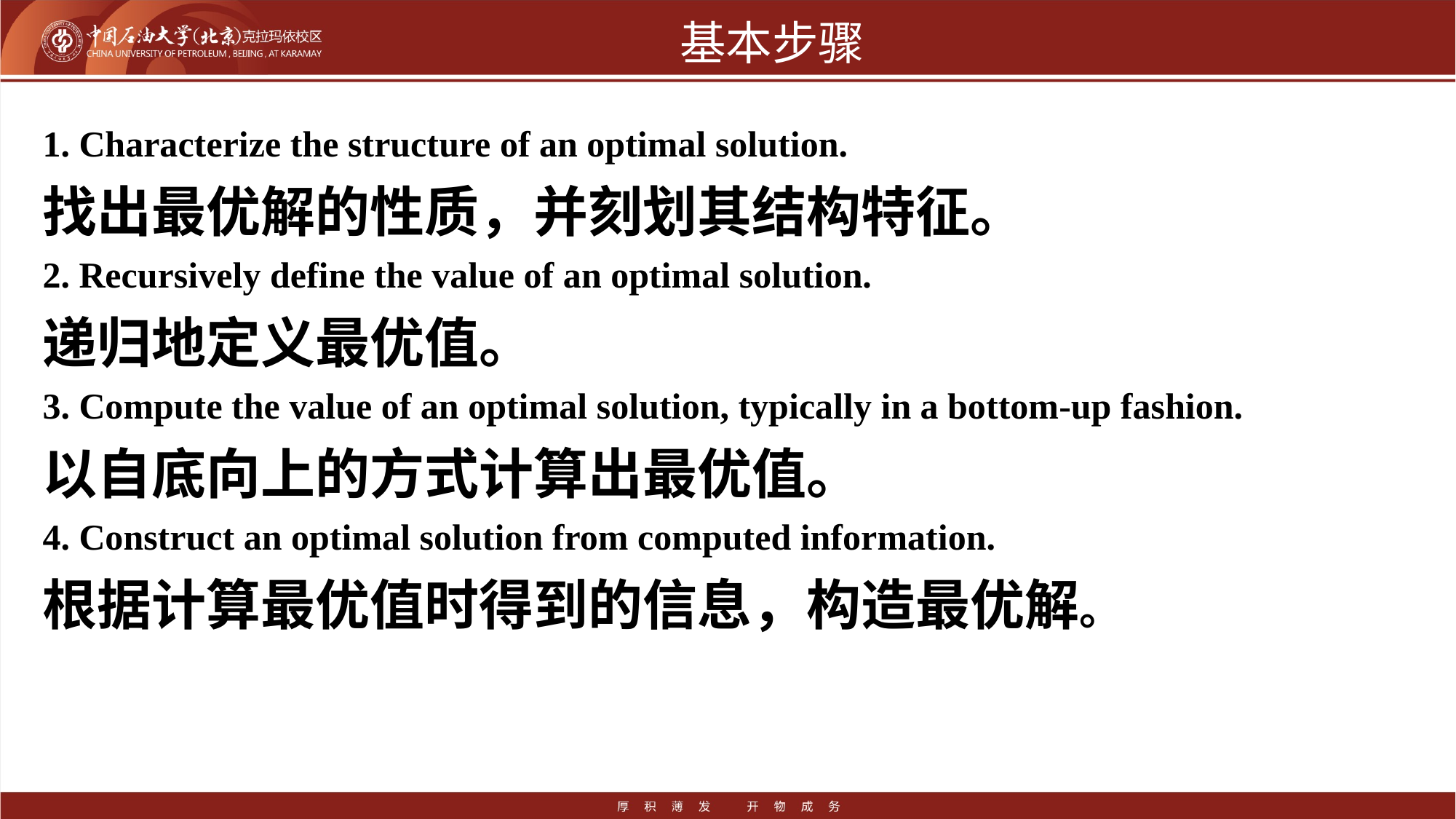

# 基本步骤
1. Characterize the structure of an optimal solution.
找出最优解的性质，并刻划其结构特征。
2. Recursively define the value of an optimal solution.
递归地定义最优值。
3. Compute the value of an optimal solution, typically in a bottom-up fashion.
以自底向上的方式计算出最优值。
4. Construct an optimal solution from computed information.
根据计算最优值时得到的信息，构造最优解。